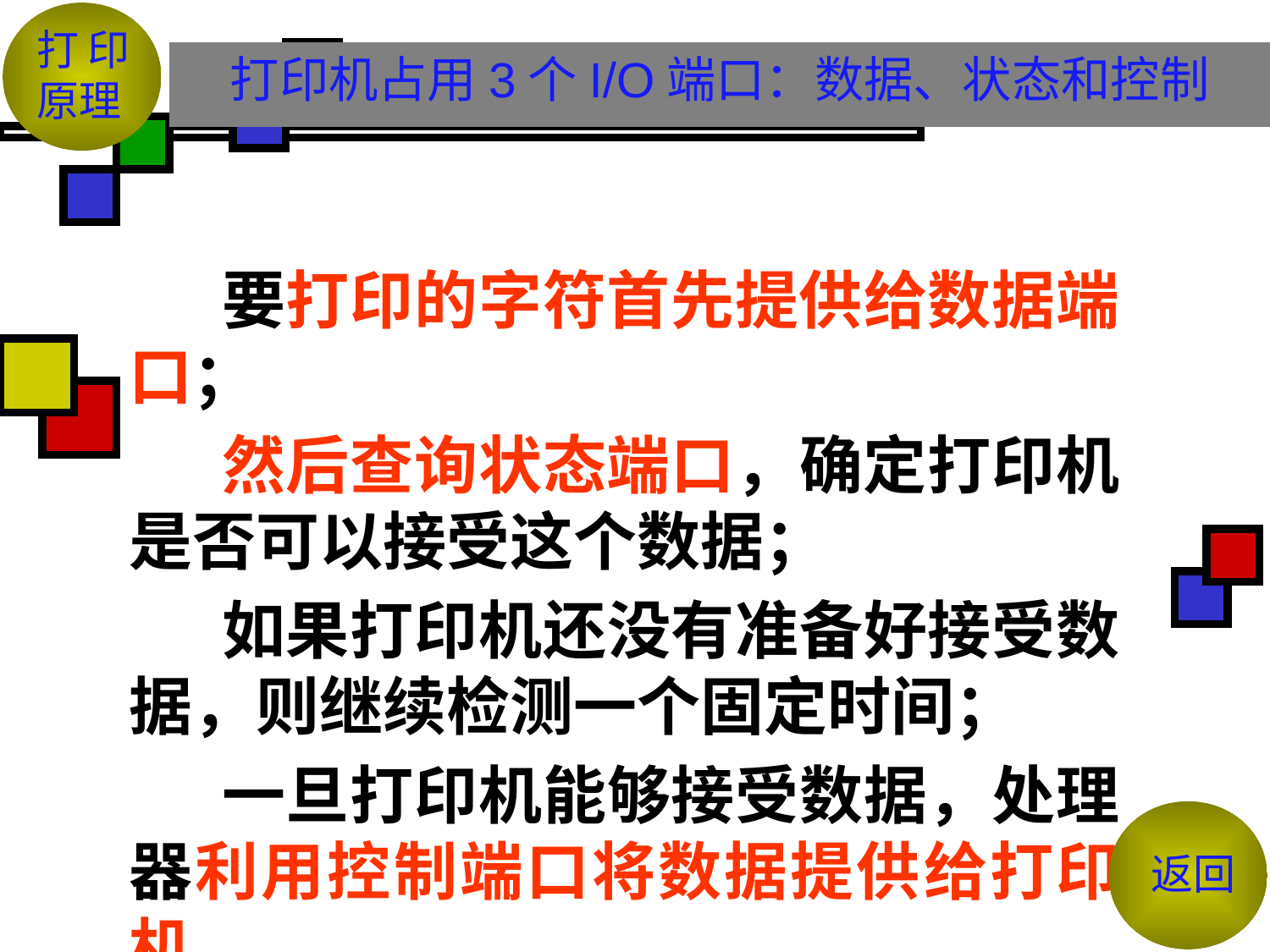

# 打印 原理
打印机占用3个I/O端口：数据、状态和控制
要打印的字符首先提供给数据端口；
然后查询状态端口，确定打印机是否可以接受这个数据；
如果打印机还没有准备好接受数据，则继续检测一个固定时间；
一旦打印机能够接受数据，处理器利用控制端口将数据提供给打印机。

返回